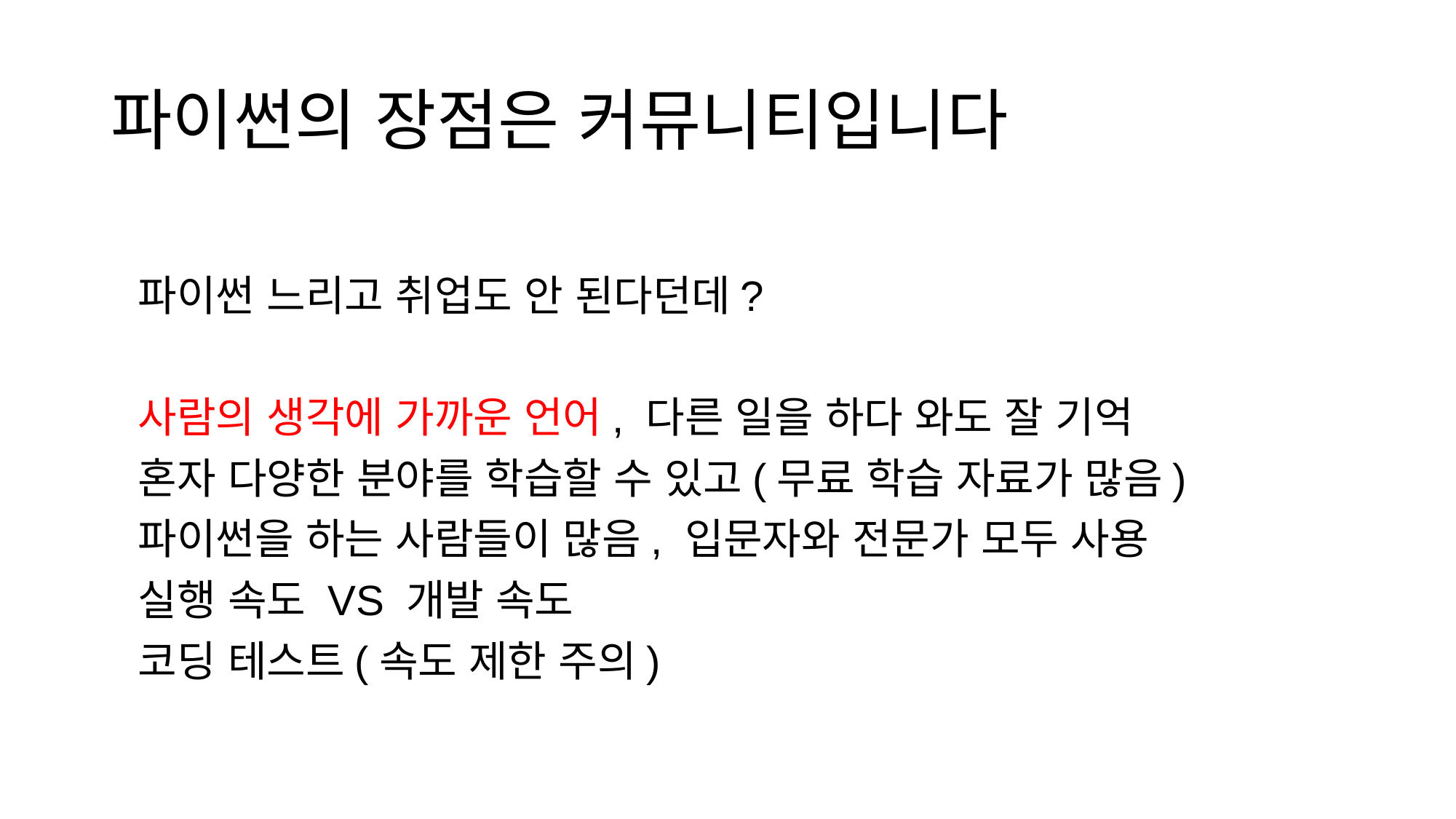

# 파이썬의 장점은 커뮤니티입니다

파이썬 느리고 취업도 안 된다던데?

사람의 생각에 가까운 언어, 다른 일을 하다 와도 잘 기억
혼자 다양한 분야를 학습할 수 있고(무료 학습 자료가 많음)
파이썬을 하는 사람들이 많음, 입문자와 전문가 모두 사용
실행 속도 VS 개발 속도
코딩 테스트(속도 제한 주의)